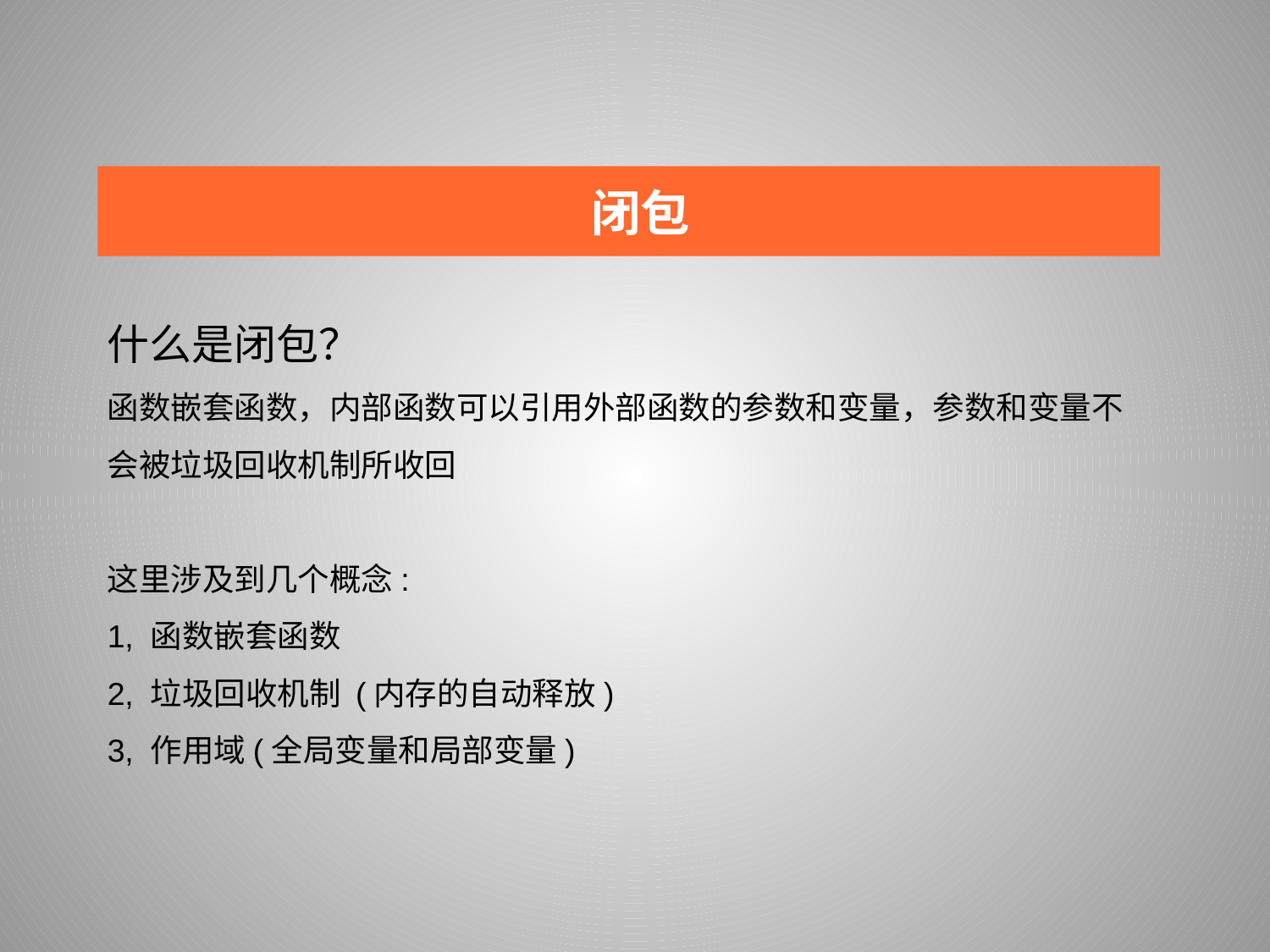

闭包
什么是闭包？
函数嵌套函数，内部函数可以引用外部函数的参数和变量，参数和变量不会被垃圾回收机制所收回

这里涉及到几个概念:
1, 函数嵌套函数
2, 垃圾回收机制 (内存的自动释放)
3, 作用域(全局变量和局部变量)